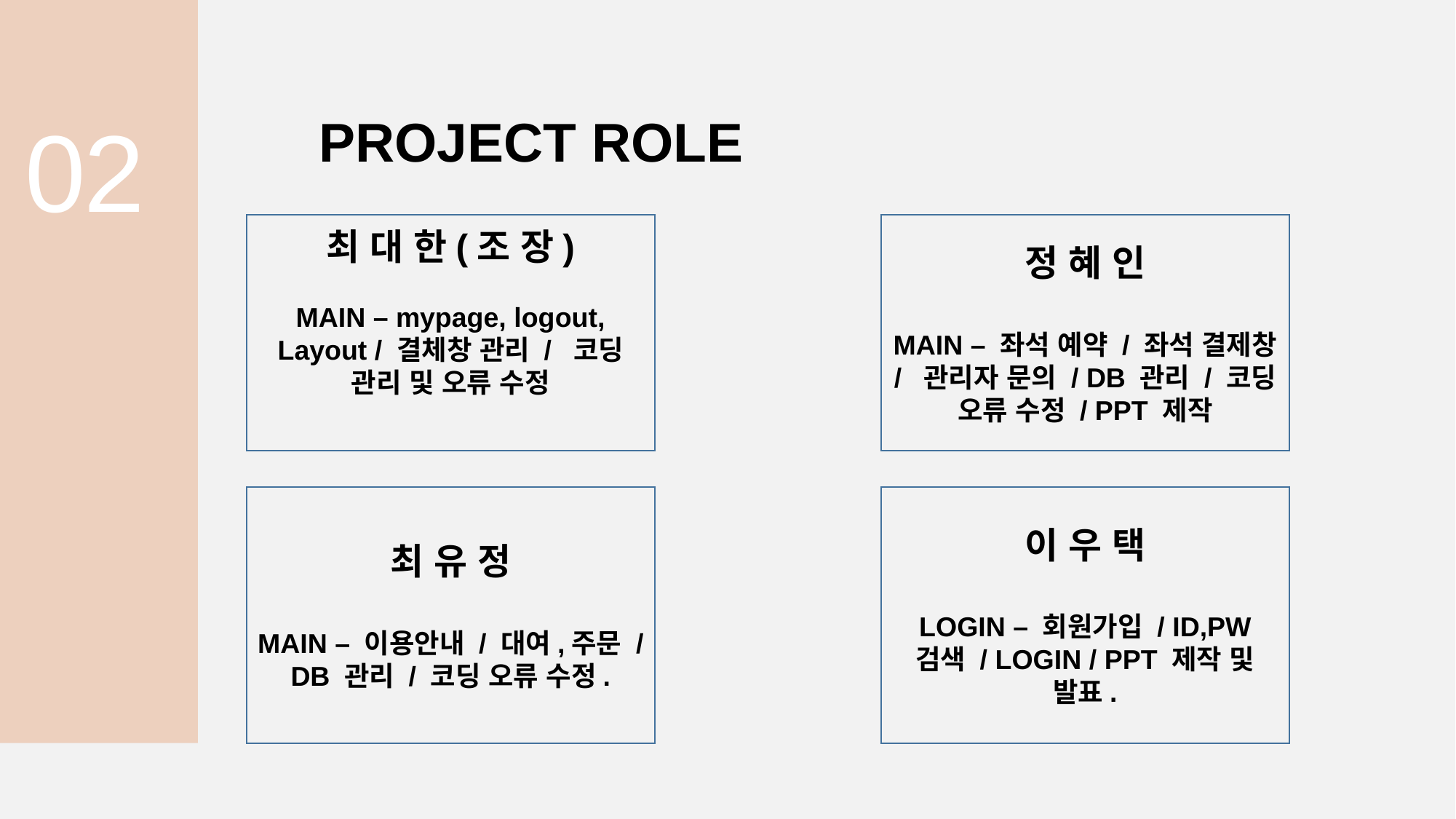

02
PROJECT ROLE
최 대 한(조 장)

MAIN – mypage, logout, Layout / 결체창 관리 /  코딩 관리 및 오류 수정

정 혜 인

MAIN – 좌석 예약 / 좌석 결제창 /  관리자 문의 / DB 관리 / 코딩 오류 수정 / PPT 제작
최 유 정

MAIN – 이용안내 / 대여,주문 / DB 관리 / 코딩 오류 수정.
이 우 택

LOGIN – 회원가입 / ID,PW 검색 / LOGIN / PPT 제작 및 발표.